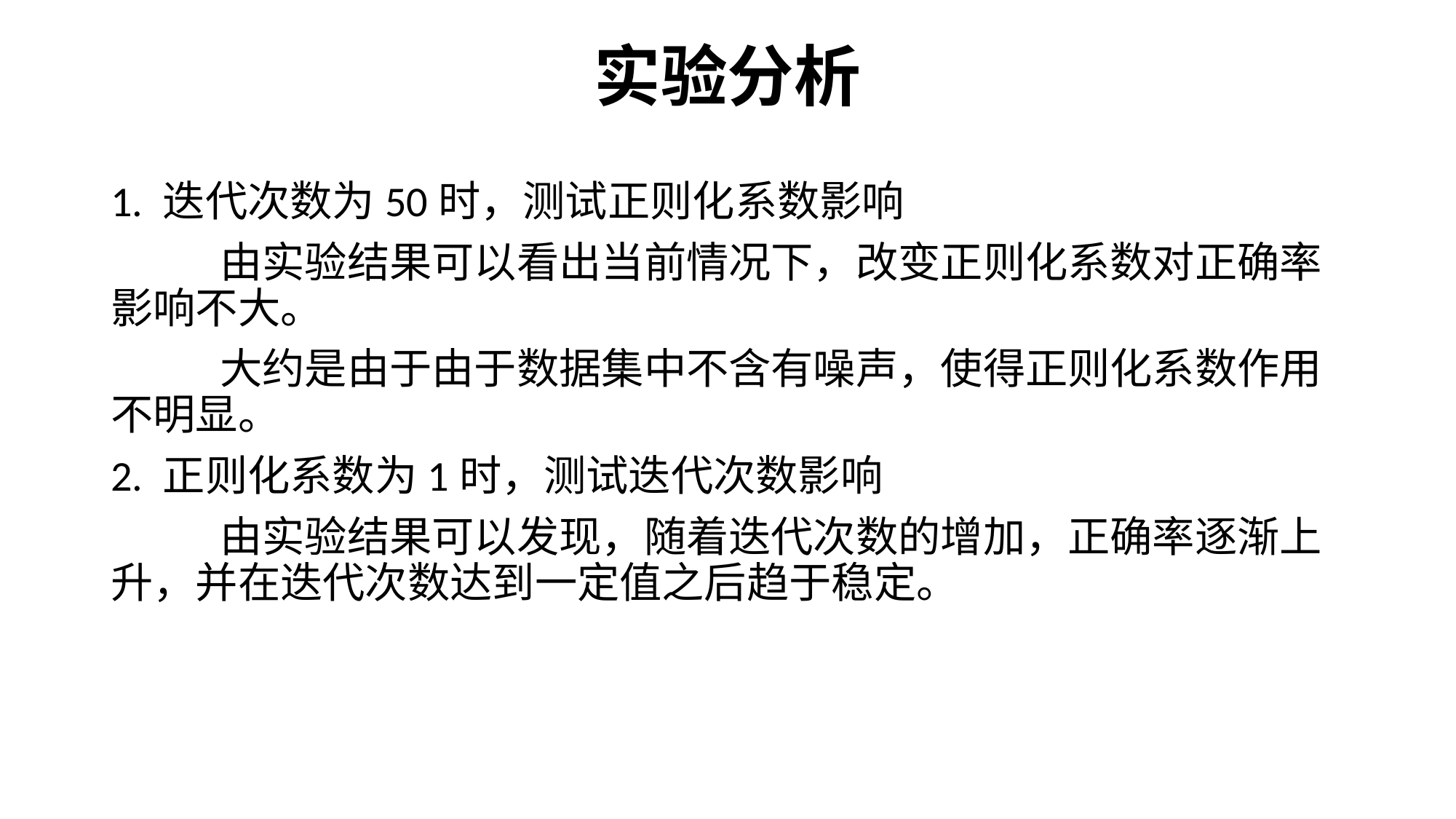

# 实验分析
1. 迭代次数为50时，测试正则化系数影响
	由实验结果可以看出当前情况下，改变正则化系数对正确率影响不大。
	大约是由于由于数据集中不含有噪声，使得正则化系数作用不明显。
2. 正则化系数为1时，测试迭代次数影响
	由实验结果可以发现，随着迭代次数的增加，正确率逐渐上升，并在迭代次数达到一定值之后趋于稳定。